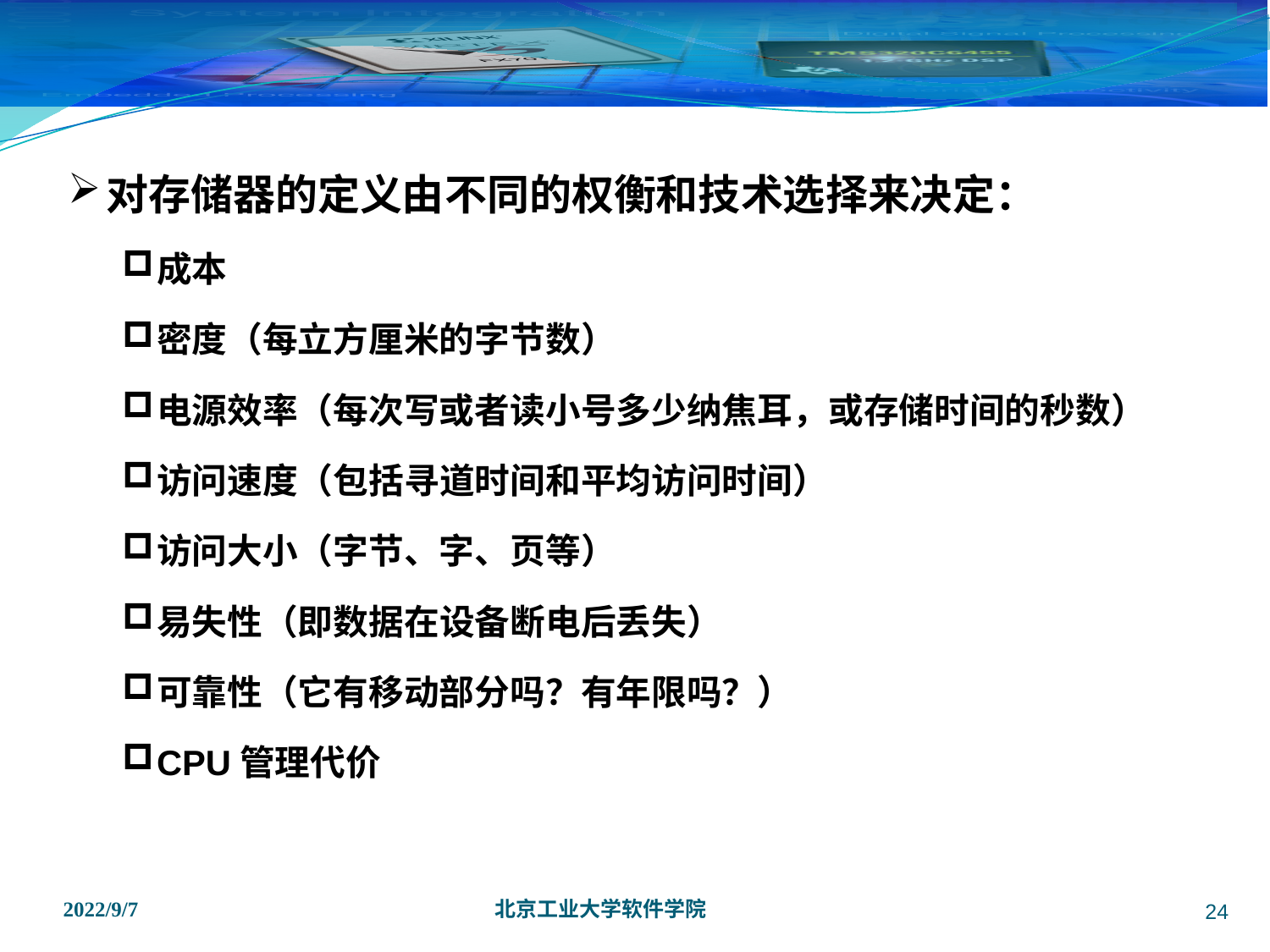

对存储器的定义由不同的权衡和技术选择来决定：
成本
密度（每立方厘米的字节数）
电源效率（每次写或者读小号多少纳焦耳，或存储时间的秒数）
访问速度（包括寻道时间和平均访问时间）
访问大小（字节、字、页等）
易失性（即数据在设备断电后丢失）
可靠性（它有移动部分吗？有年限吗？）
CPU管理代价